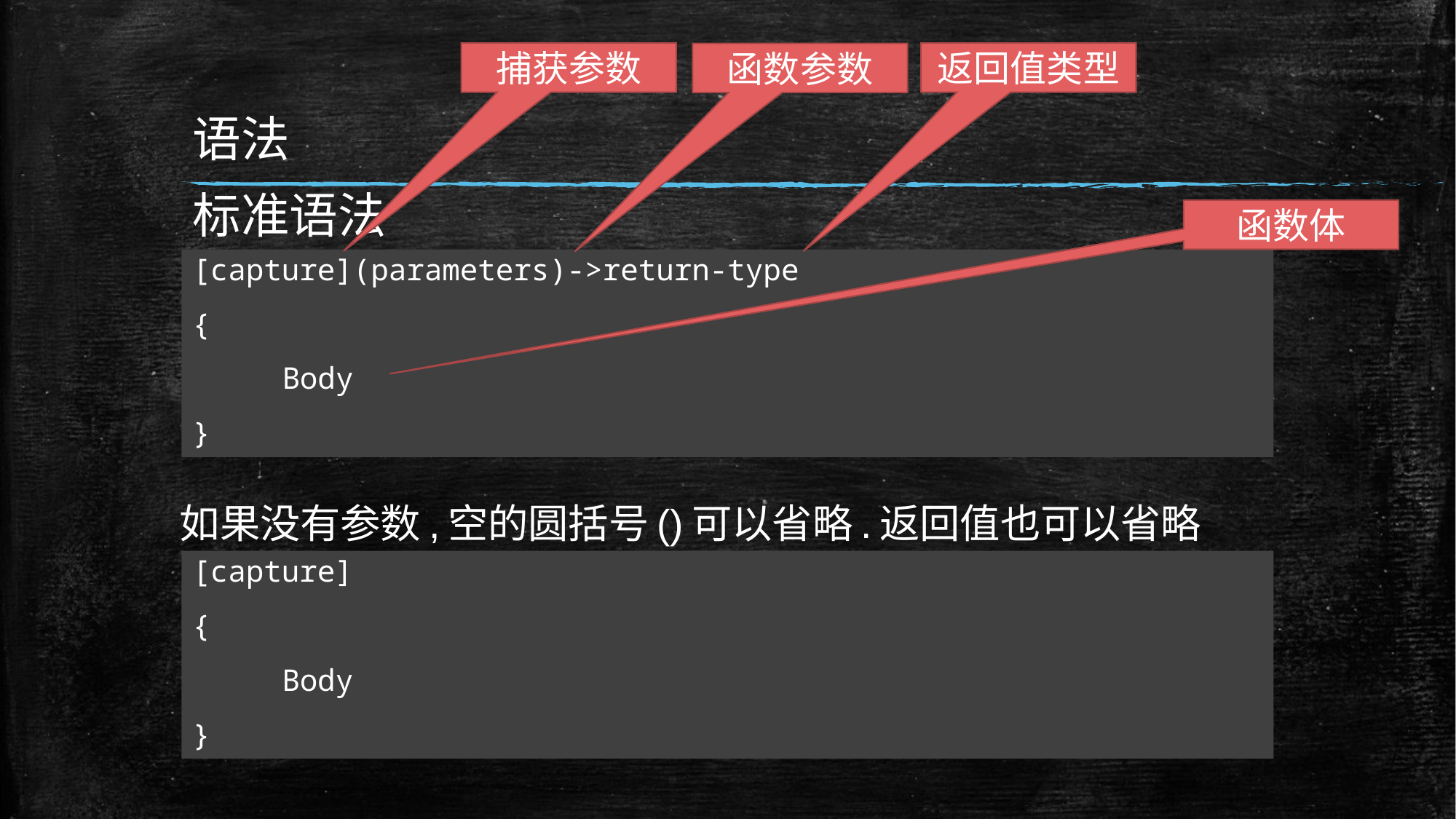

捕获参数
返回值类型
函数参数
# 语法
标准语法
函数体
[capture](parameters)->return-type
{
	Body
}
如果没有参数,空的圆括号()可以省略.返回值也可以省略
[capture]
{
	Body
}